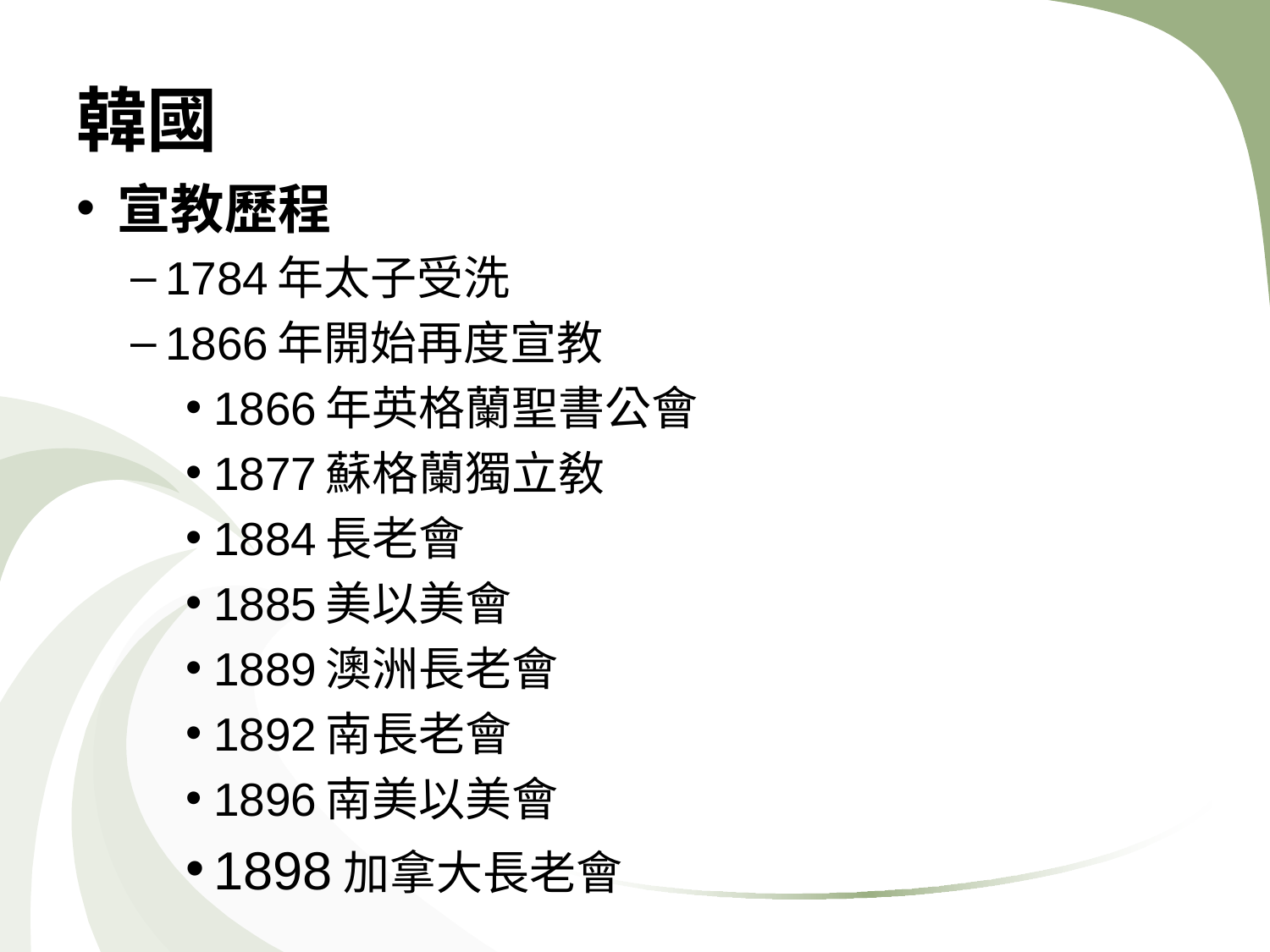

# 韓國
宣教歷程
1784年太子受洗
1866年開始再度宣教
1866年英格蘭聖書公會
1877蘇格蘭獨立敎
1884長老會
1885美以美會
1889澳洲長老會
1892南長老會
1896南美以美會
1898加拿大長老會